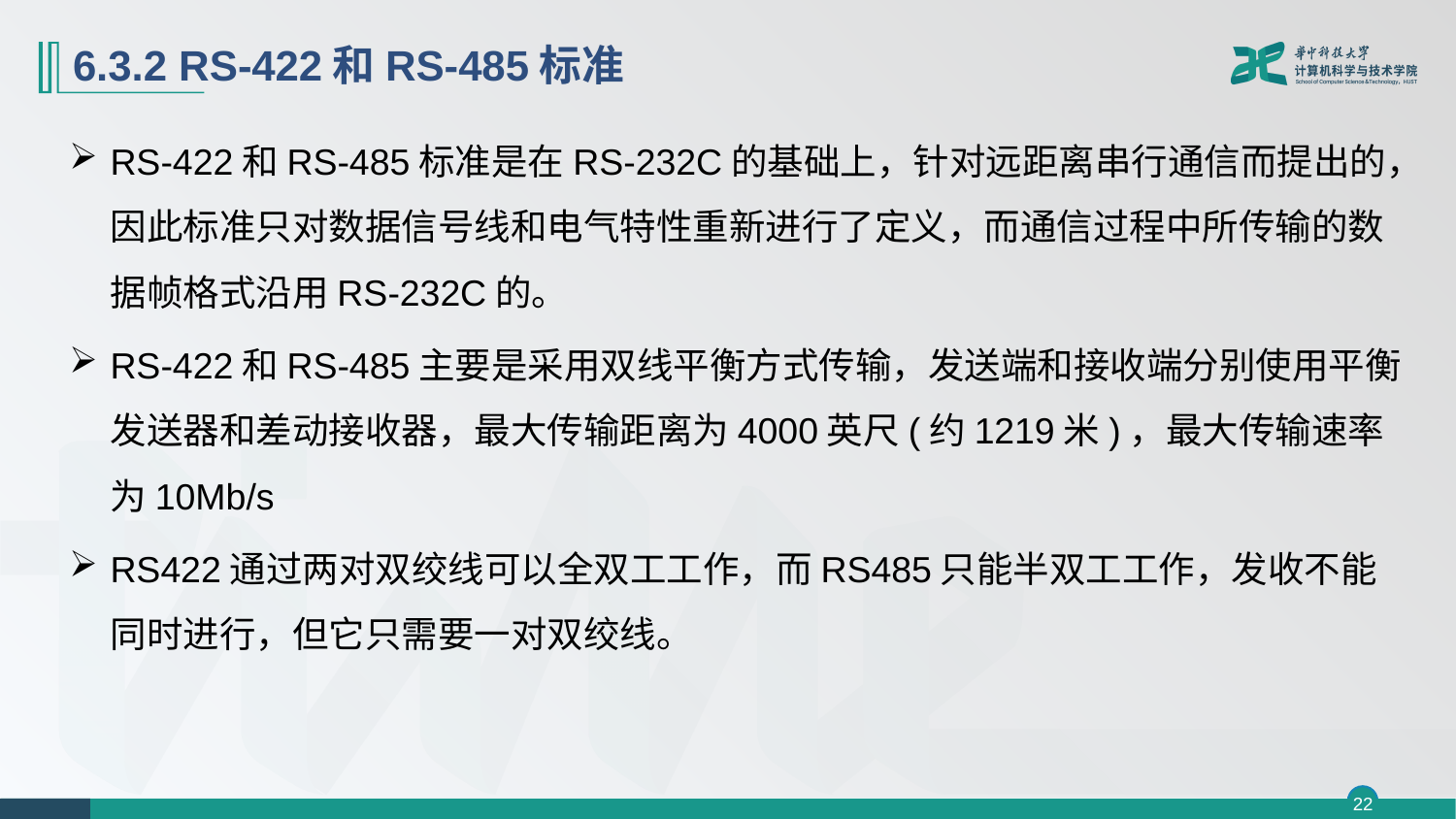

# 6.3.2 RS-422和RS-485标准
RS-422和RS-485标准是在RS-232C的基础上，针对远距离串行通信而提出的，因此标准只对数据信号线和电气特性重新进行了定义，而通信过程中所传输的数据帧格式沿用RS-232C的。
RS-422和RS-485主要是采用双线平衡方式传输，发送端和接收端分别使用平衡发送器和差动接收器，最大传输距离为4000英尺(约1219米)，最大传输速率为10Mb/s
RS422通过两对双绞线可以全双工工作，而RS485只能半双工工作，发收不能同时进行，但它只需要一对双绞线。